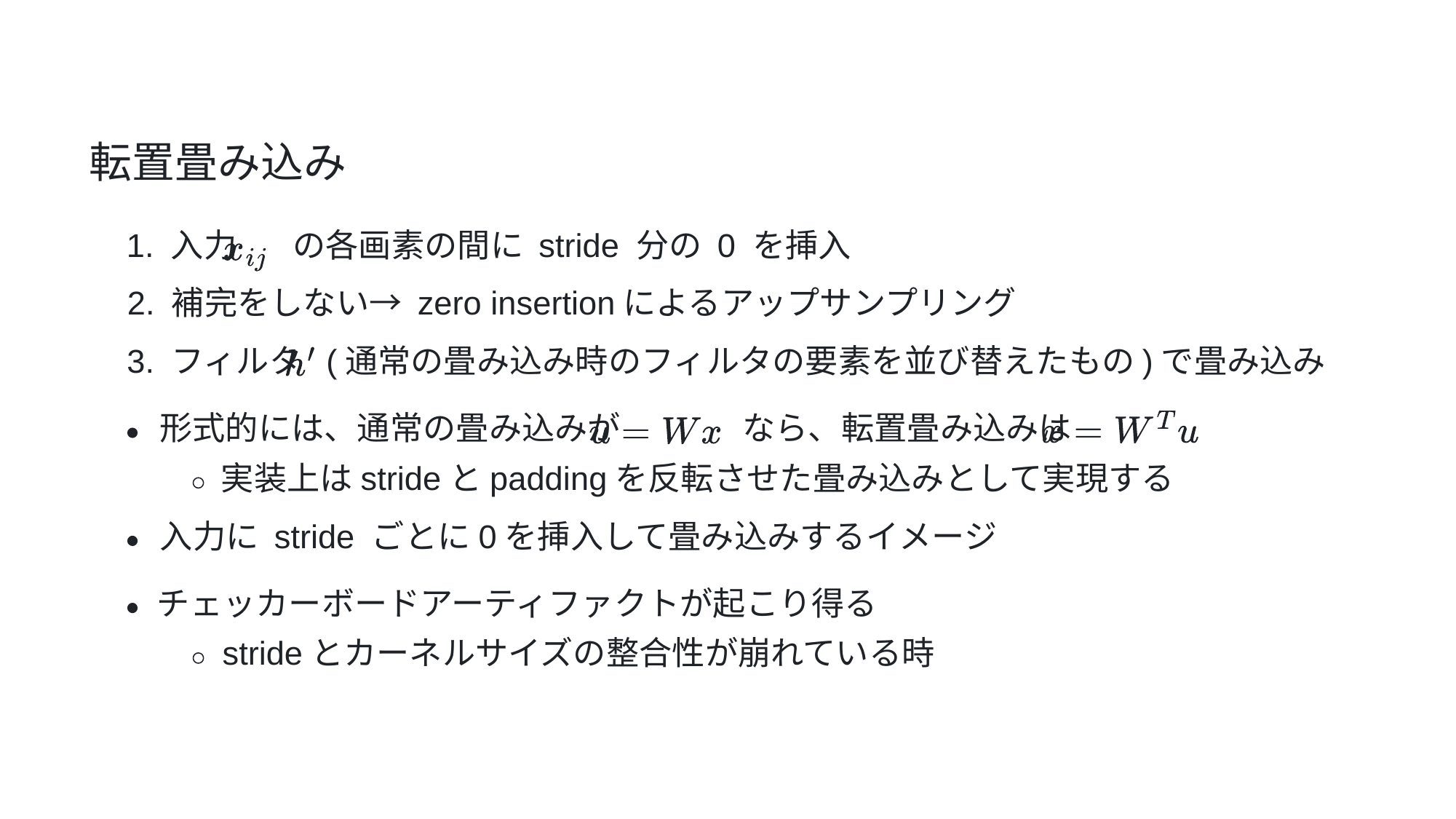

転置畳み込み
1. ⼊⼒
 の各画素の間に stride 分の 0 を挿⼊

2. 補完をしない→ zero insertionによるアップサンプリング
3. フィルタ
 (通常の畳み込み時のフィルタの要素を並び替えたもの)で畳み込み

形式的には、通常の畳み込みが
 なら、転置畳み込みは

実装上はstrideとpaddingを反転させた畳み込みとして実現する

⼊⼒に stride ごとに0を挿⼊して畳み込みするイメージ

チェッカーボードアーティファクトが起こり得る

strideとカーネルサイズの整合性が崩れている時